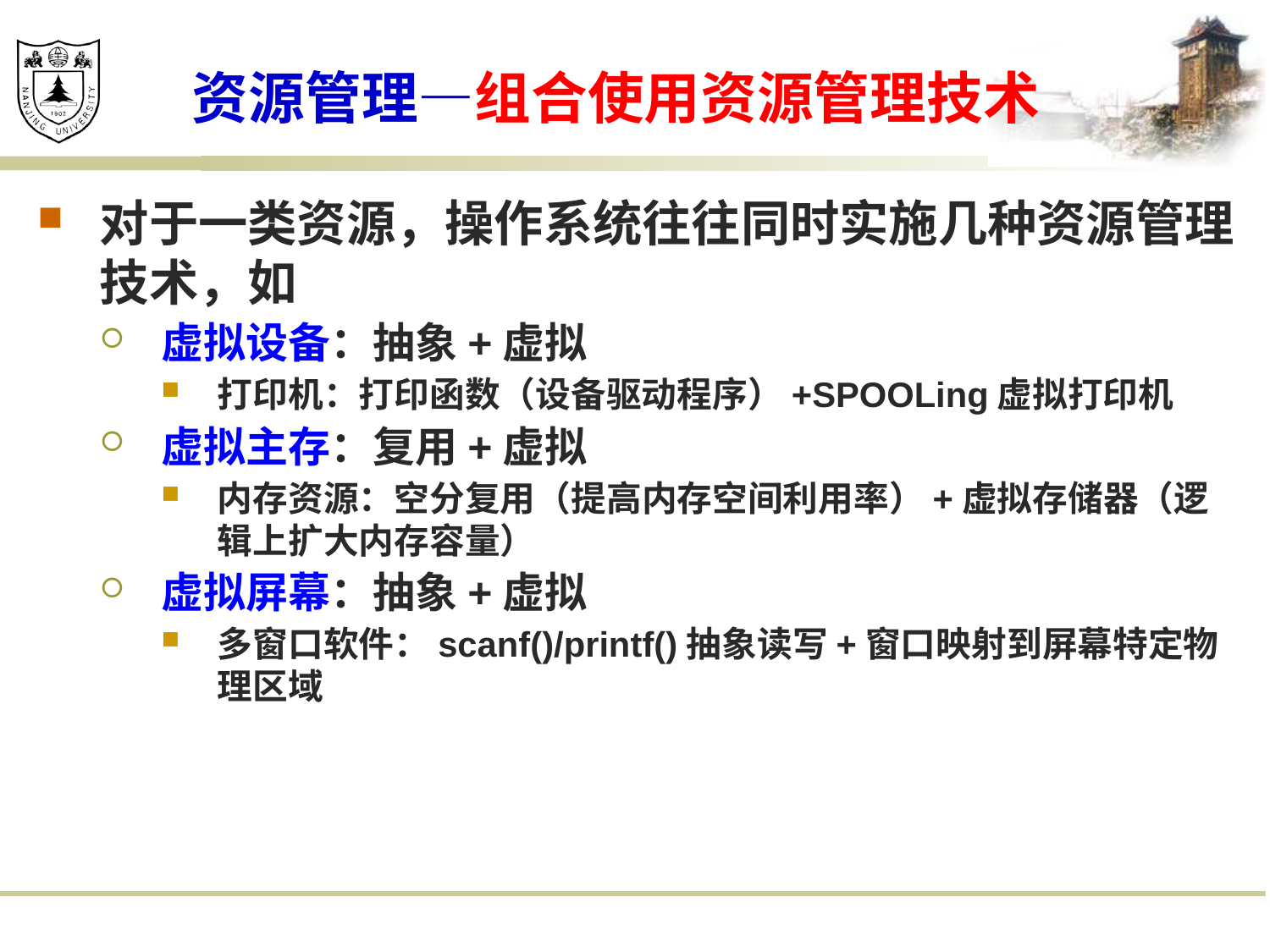

# 资源管理—组合使用资源管理技术
对于一类资源，操作系统往往同时实施几种资源管理技术，如
虚拟设备：抽象+虚拟
打印机：打印函数（设备驱动程序）+SPOOLing虚拟打印机
虚拟主存：复用+虚拟
内存资源：空分复用（提高内存空间利用率）+虚拟存储器（逻辑上扩大内存容量）
虚拟屏幕：抽象+虚拟
多窗口软件：scanf()/printf()抽象读写+窗口映射到屏幕特定物理区域
18